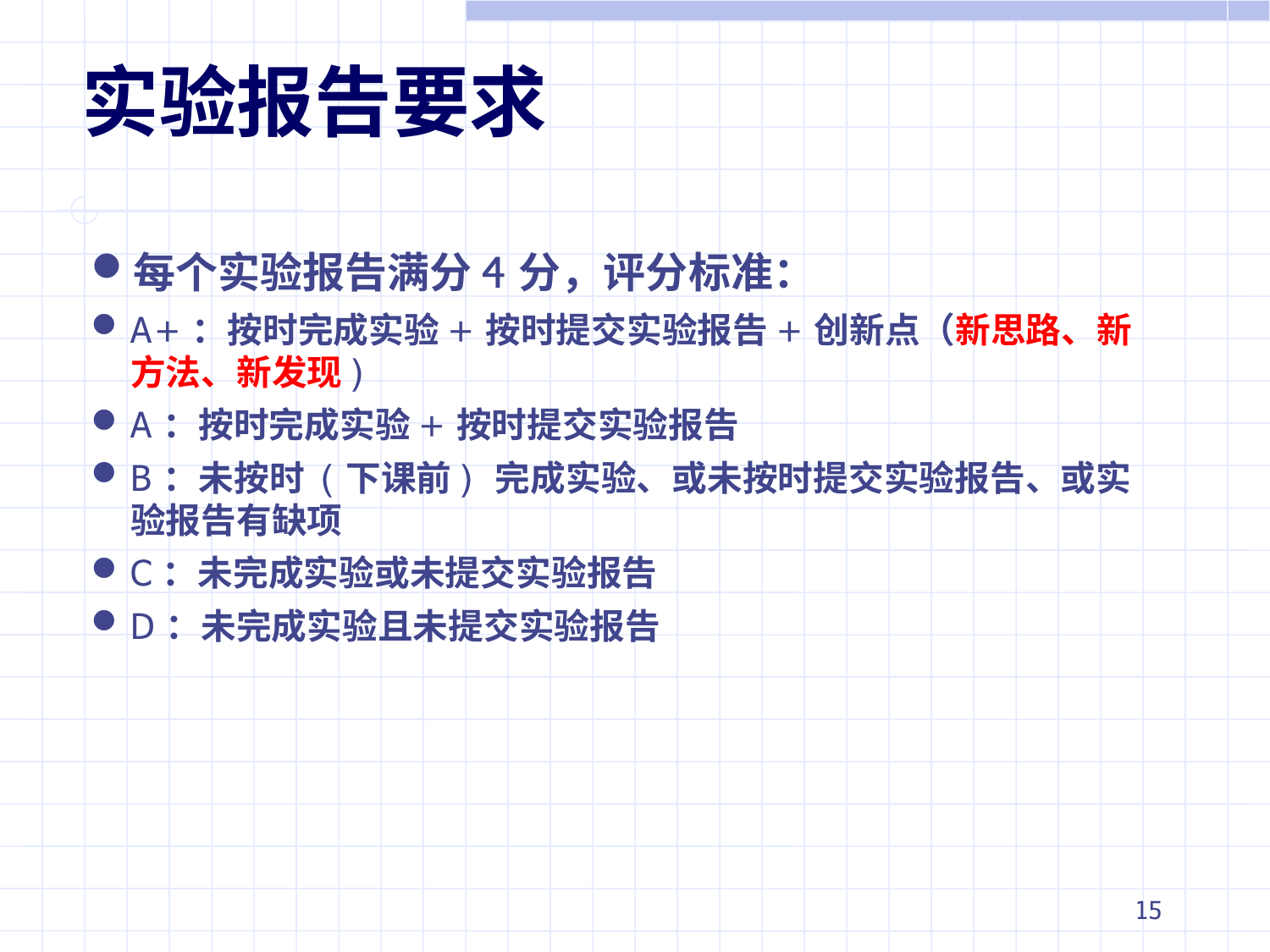

实验报告要求
每个实验报告满分4分，评分标准：
A+：按时完成实验+按时提交实验报告+创新点（新思路、新方法、新发现)
A：按时完成实验+按时提交实验报告
B：未按时 (下课前) 完成实验、或未按时提交实验报告、或实验报告有缺项
C：未完成实验或未提交实验报告
D：未完成实验且未提交实验报告

15